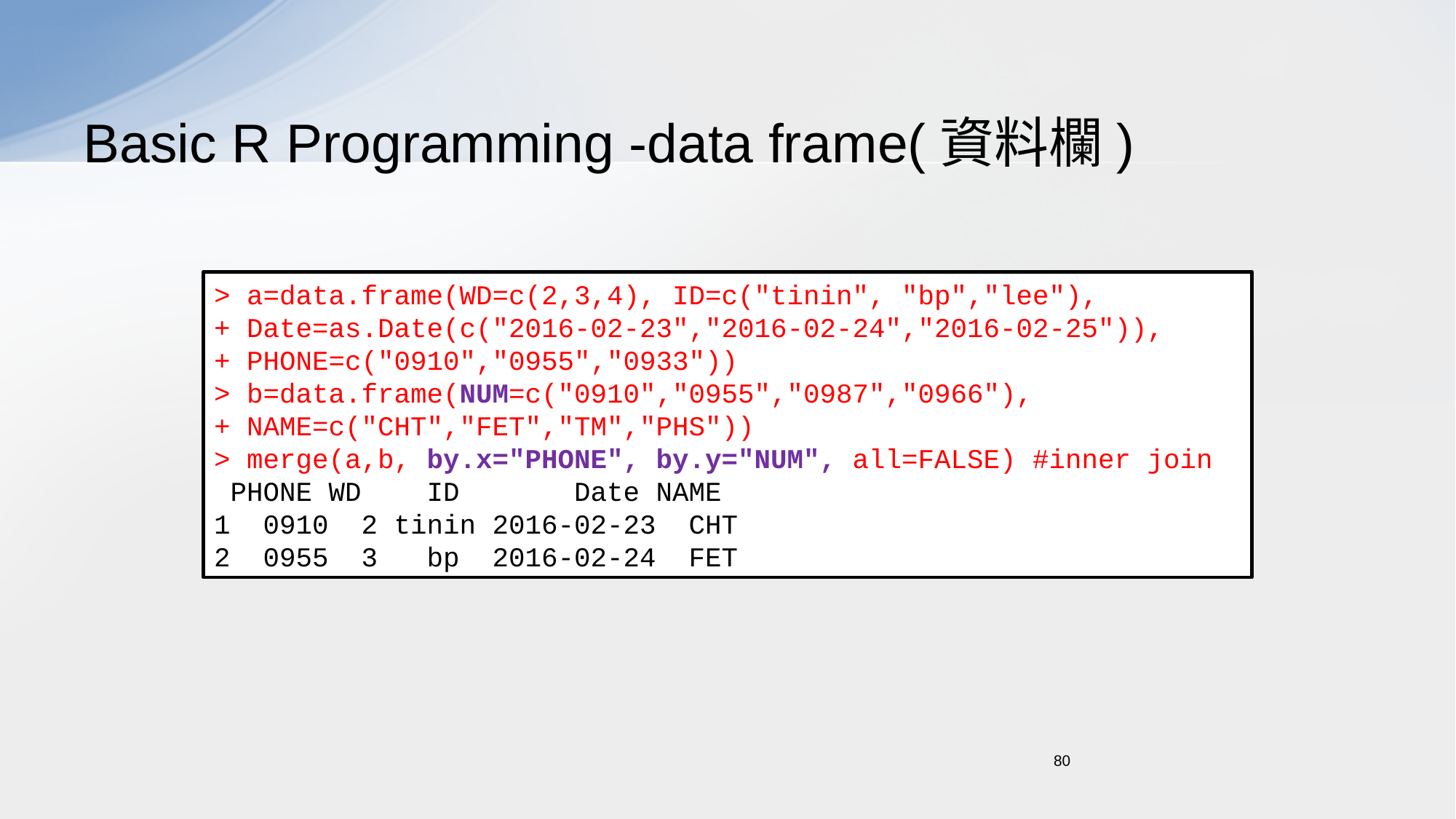

# Basic R Programming -data frame(資料欄)

> a=data.frame(WD=c(2,3,4), ID=c("tinin", "bp","lee"),
+ Date=as.Date(c("2016-02-23","2016-02-24","2016-02-25")),
+ PHONE=c("0910","0955","0933"))
> b=data.frame(NUM=c("0910","0955","0987","0966"),
+ NAME=c("CHT","FET","TM","PHS"))
> merge(a,b, by.x="PHONE", by.y="NUM", all=FALSE) #inner join
 PHONE WD    ID       Date NAME
1  0910  2 tinin 2016-02-23  CHT
2  0955  3   bp  2016-02-24  FET
80